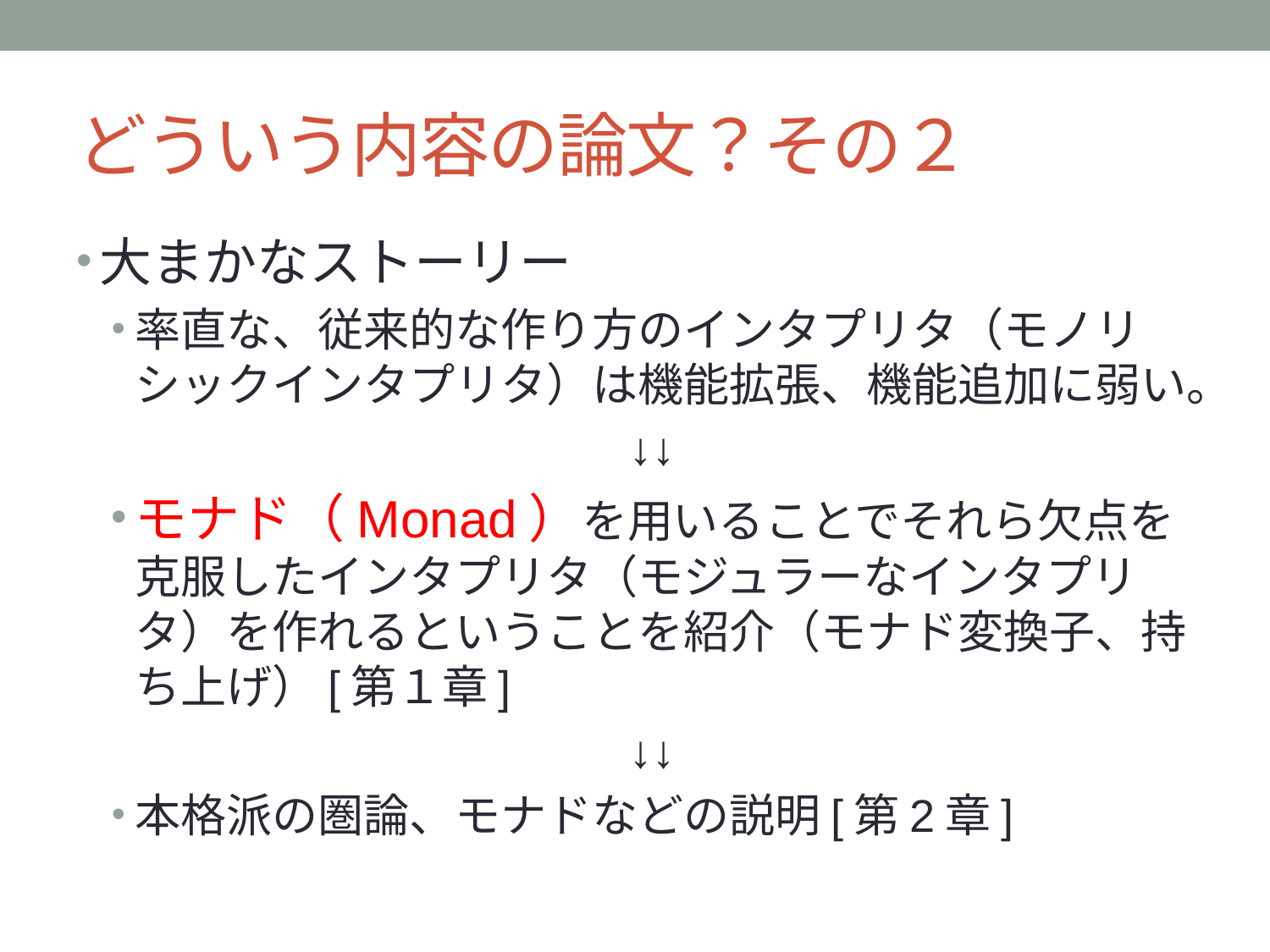

# どういう内容の論文？その２
大まかなストーリー
率直な、従来的な作り方のインタプリタ（モノリシックインタプリタ）は機能拡張、機能追加に弱い。
↓↓
モナド（Monad）を用いることでそれら欠点を克服したインタプリタ（モジュラーなインタプリタ）を作れるということを紹介（モナド変換子、持ち上げ）[第１章]
↓↓
本格派の圏論、モナドなどの説明[第2章]